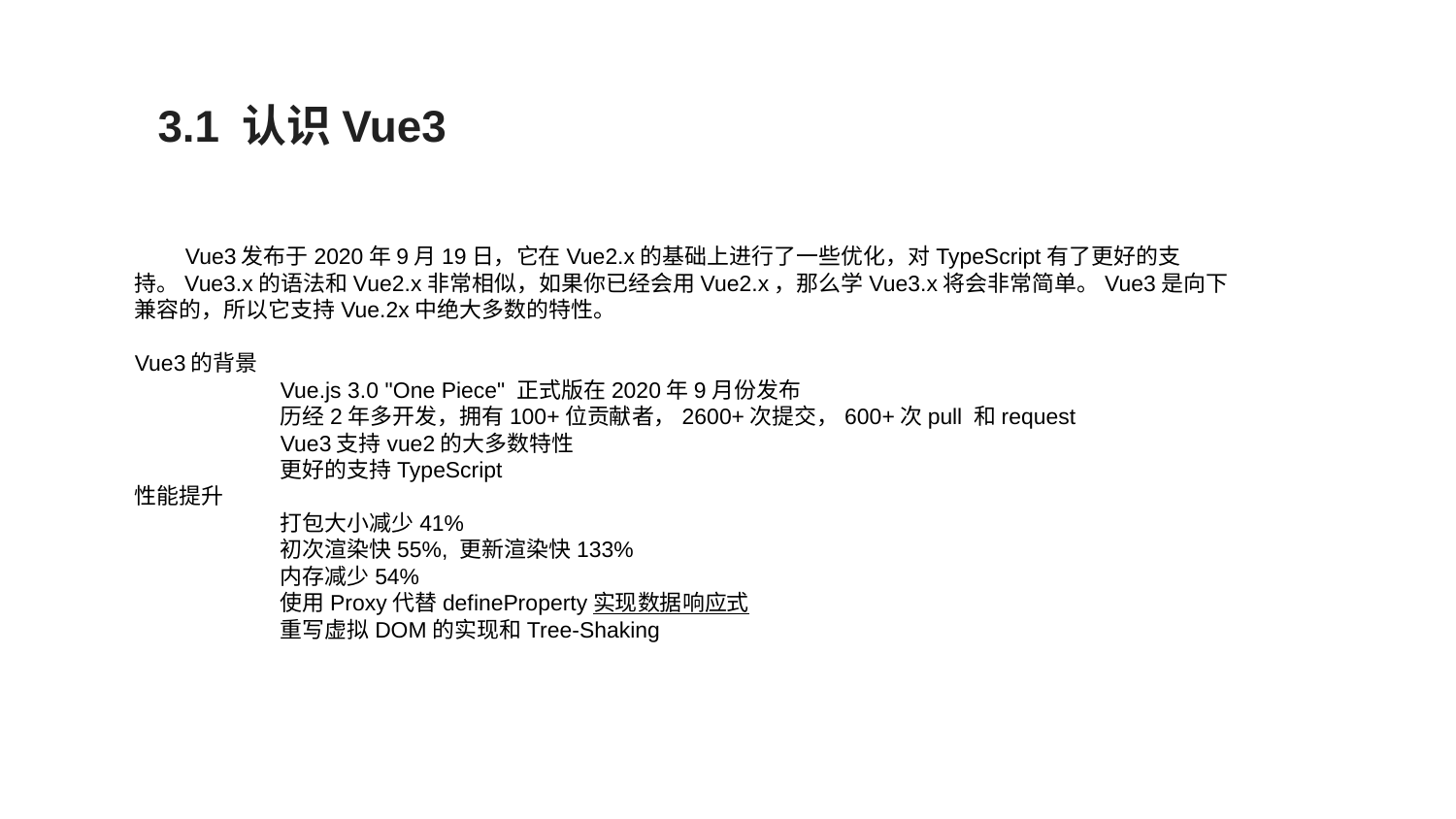

3.1 认识Vue3
        Vue3发布于2020年9月19日，它在Vue2.x的基础上进行了一些优化，对TypeScript有了更好的支持。Vue3.x的语法和Vue2.x非常相似，如果你已经会用Vue2.x，那么学Vue3.x将会非常简单。Vue3是向下兼容的，所以它支持Vue.2x中绝大多数的特性。

Vue3的背景
Vue.js 3.0 "One Piece" 正式版在2020年9月份发布
历经2年多开发，拥有100+位贡献者，2600+次提交，600+次pull 和request
Vue3支持vue2的大多数特性
更好的支持TypeScript
性能提升
打包大小减少41%
初次渲染快55%, 更新渲染快133%
内存减少54%
使用Proxy代替defineProperty实现数据响应式
重写虚拟DOM的实现和Tree-Shaking